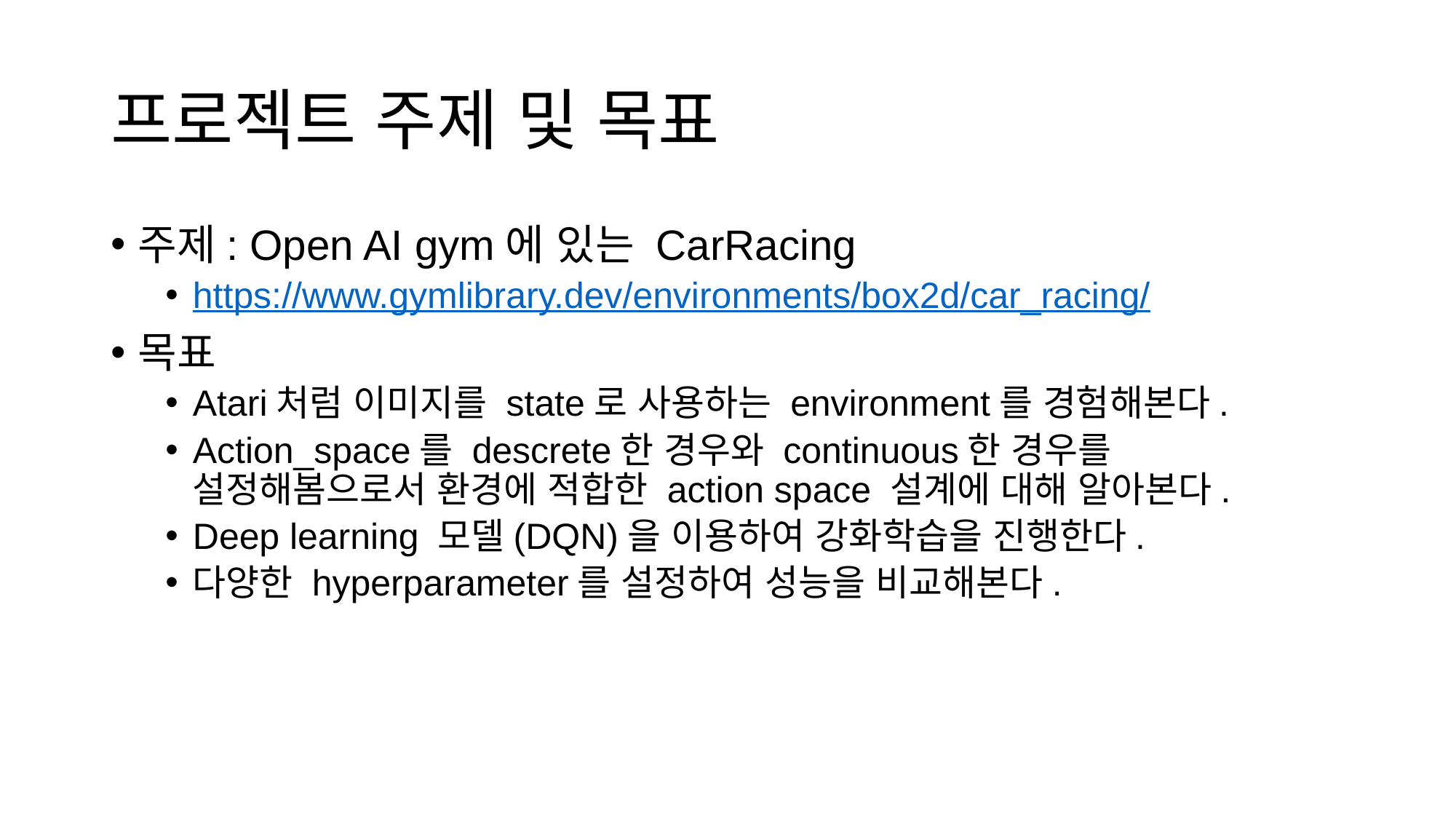

# 프로젝트 주제 및 목표
주제: Open AI gym에 있는 CarRacing
https://www.gymlibrary.dev/environments/box2d/car_racing/
목표
Atari처럼 이미지를 state로 사용하는 environment를 경험해본다.
Action_space를 descrete한 경우와 continuous한 경우를 설정해봄으로서 환경에 적합한 action space 설계에 대해 알아본다.
Deep learning 모델(DQN)을 이용하여 강화학습을 진행한다.
다양한 hyperparameter를 설정하여 성능을 비교해본다.